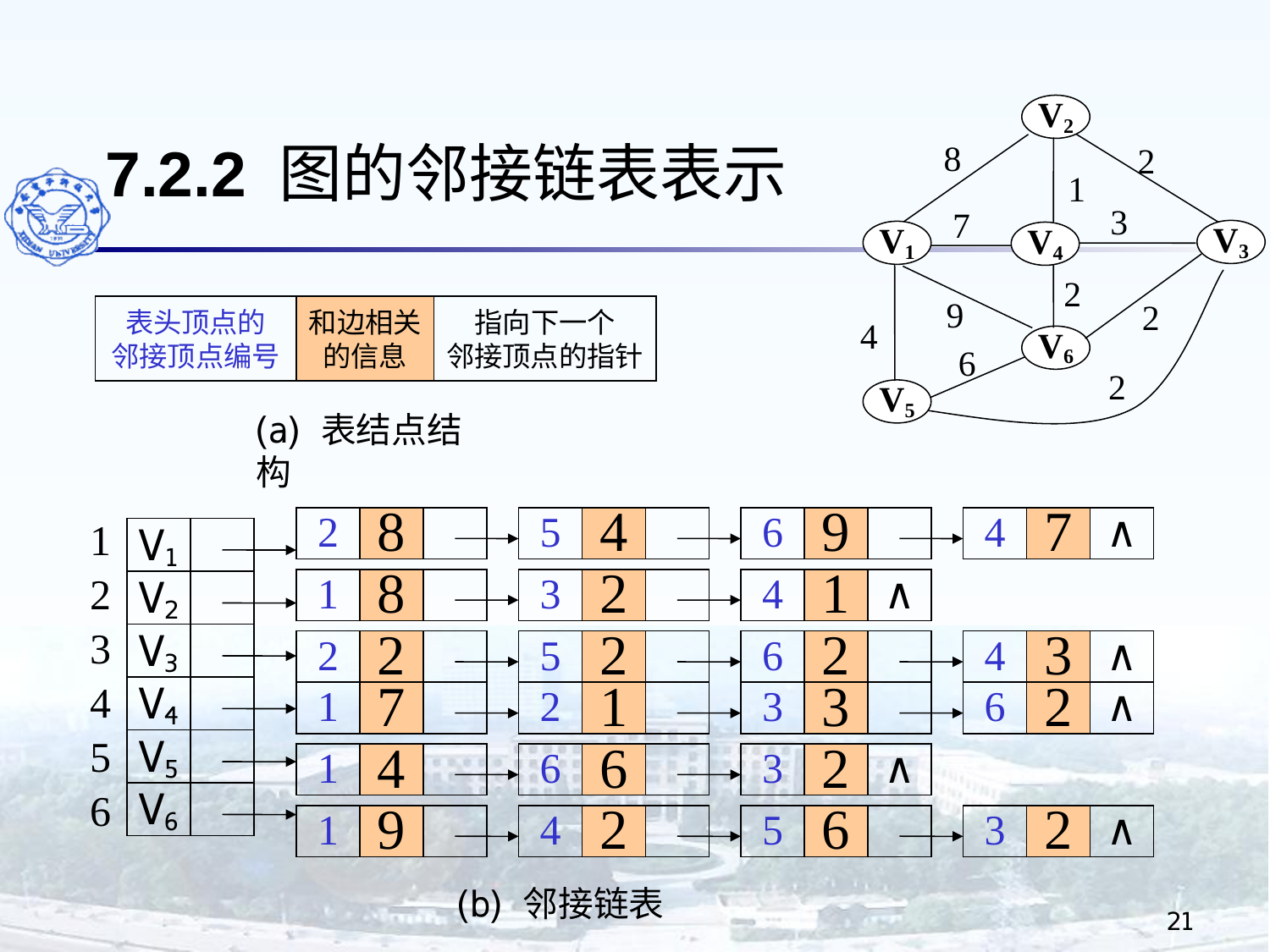

V2

8
2
1
3
7
V3

V1

V4

2

9
2
4
V6

6

2
V5

7.2.2 图的邻接链表表示
表头顶点的
邻接顶点编号
和边相关
的信息
指向下一个
邻接顶点的指针
(a) 表结点结构
1
2
3
4
5
6
2
8

5
4

6
9

4
7
∧
V1

1
8

3
2

4
1
∧
V2

V3

2
2

5
2

6
2

4
3
∧

V4

1
7

2
1

3
3

6
2
∧

V5

1
4

6
6

3
2
∧

V6

1
9

4
2

5
6

3
2
∧

(b) 邻接链表
21